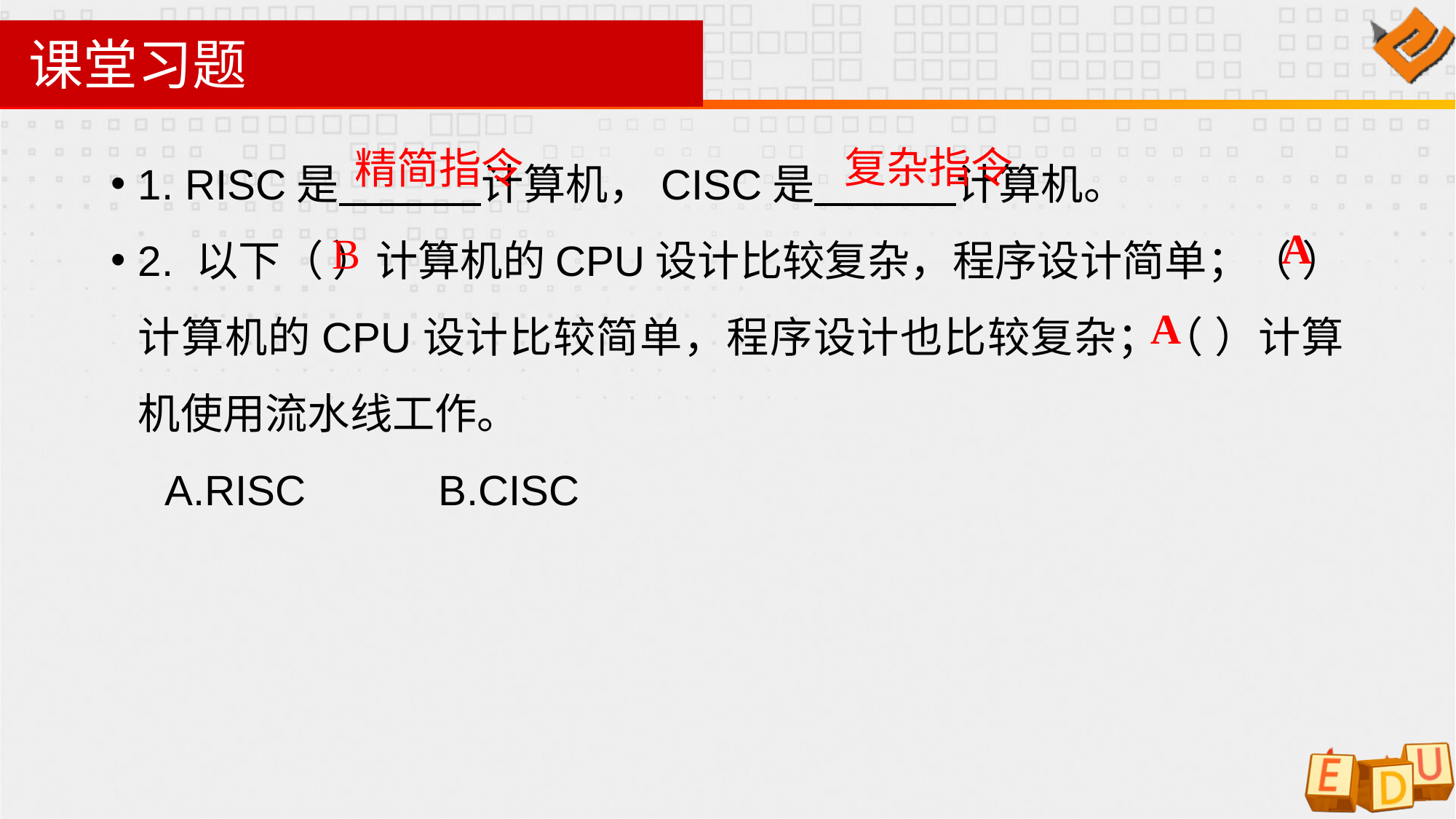

# 课堂习题
1. RISC是               计算机，CISC是               计算机。
2. 以下（ ）计算机的CPU设计比较复杂，程序设计简单；（ ）计算机的CPU设计比较简单，程序设计也比较复杂；（ ）计算机使用流水线工作。
A.RISC		B.CISC

复杂指令
精简指令
A
B
A